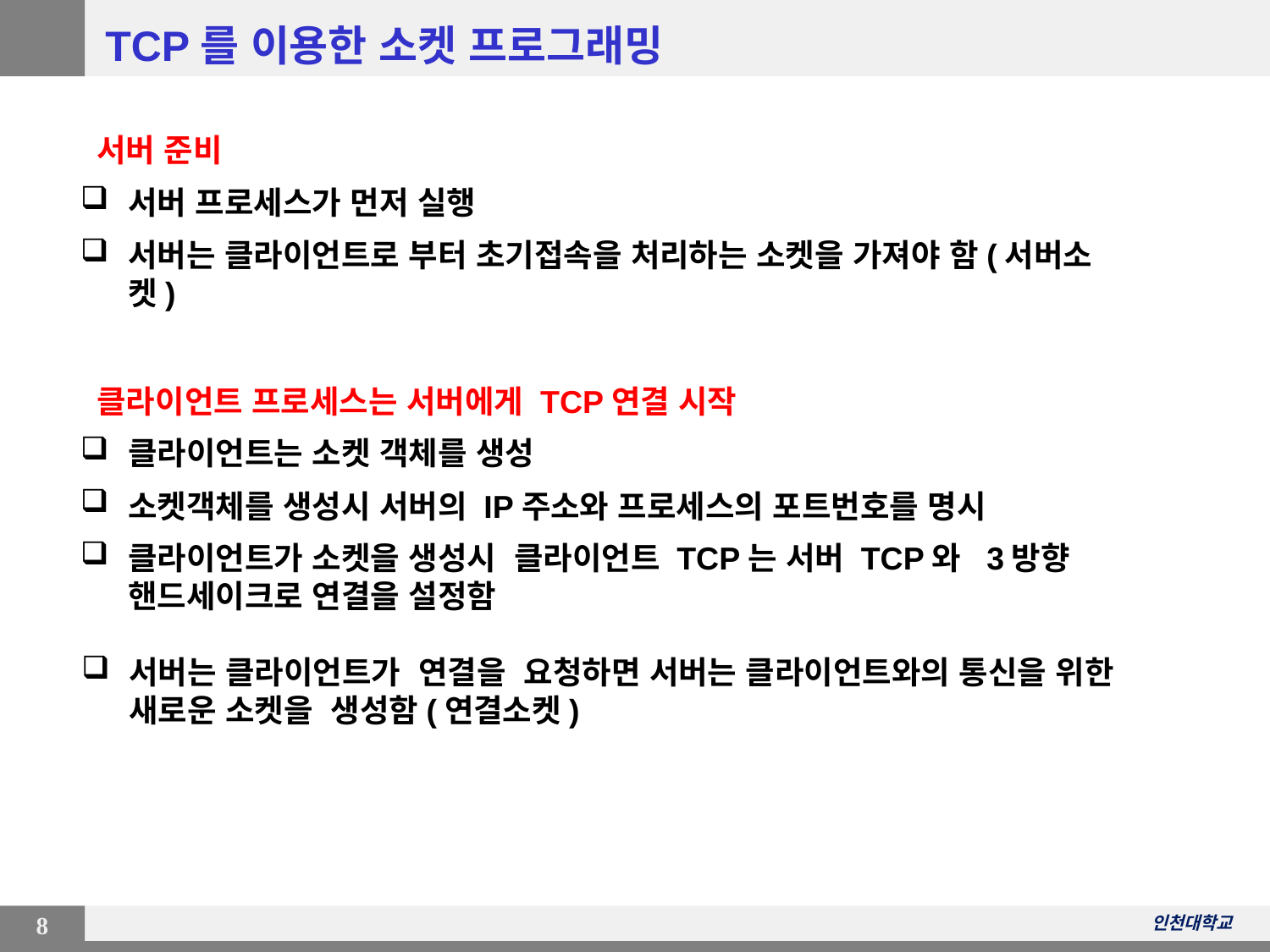

# TCP를 이용한 소켓 프로그래밍
 서버 준비
서버 프로세스가 먼저 실행
서버는 클라이언트로 부터 초기접속을 처리하는 소켓을 가져야 함(서버소켓)

 클라이언트 프로세스는 서버에게 TCP연결 시작
클라이언트는 소켓 객체를 생성
소켓객체를 생성시 서버의 IP주소와 프로세스의 포트번호를 명시
클라이언트가 소켓을 생성시  클라이언트 TCP는 서버 TCP와  3방향 핸드세이크로 연결을 설정함
서버는 클라이언트가  연결을  요청하면 서버는 클라이언트와의 통신을 위한 새로운 소켓을  생성함(연결소켓)